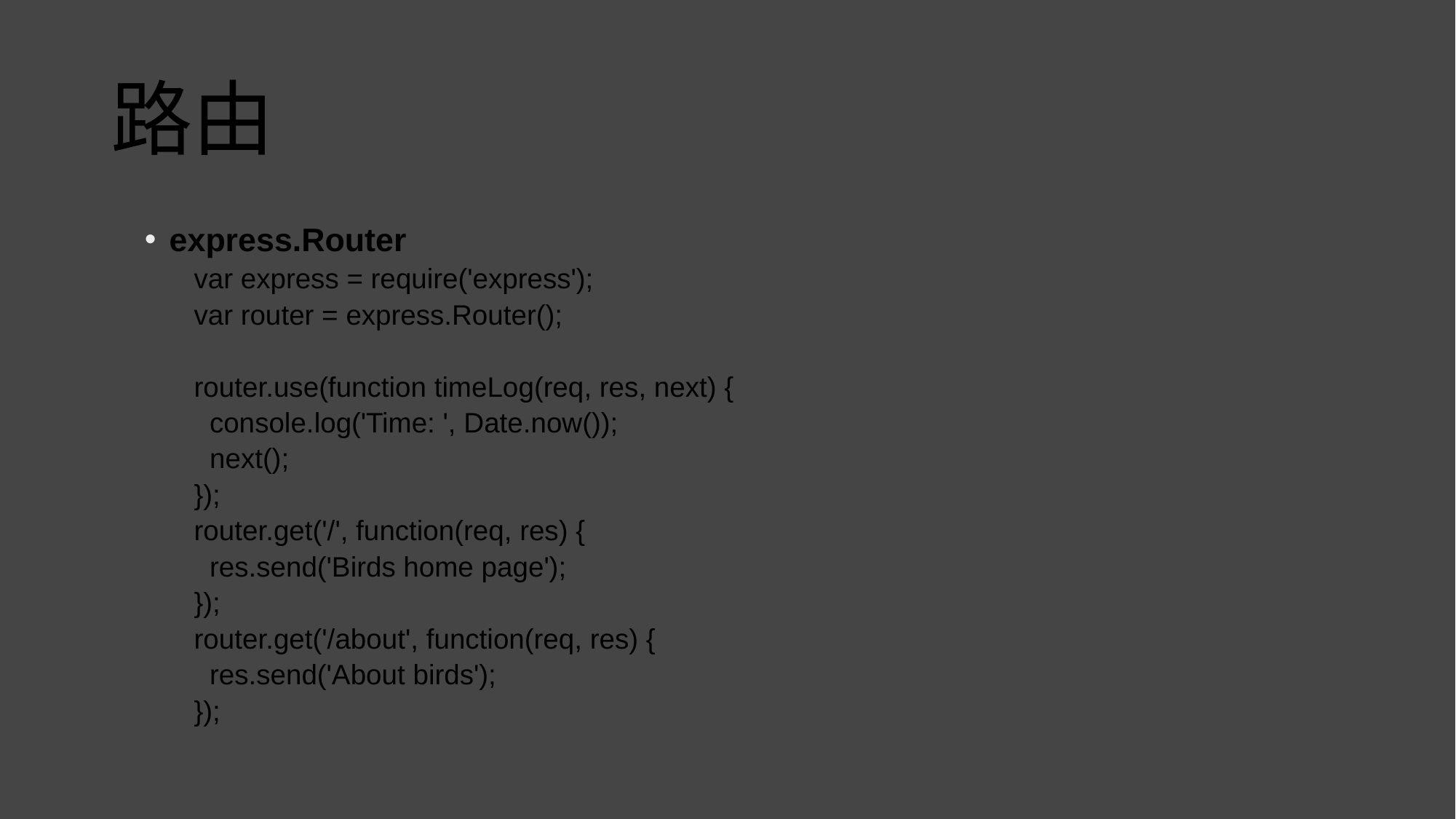

# 路由
express.Router
var express = require('express');
var router = express.Router();

router.use(function timeLog(req, res, next) {
  console.log('Time: ', Date.now());
  next();
});
router.get('/', function(req, res) {
  res.send('Birds home page');
});
router.get('/about', function(req, res) {
  res.send('About birds');
});